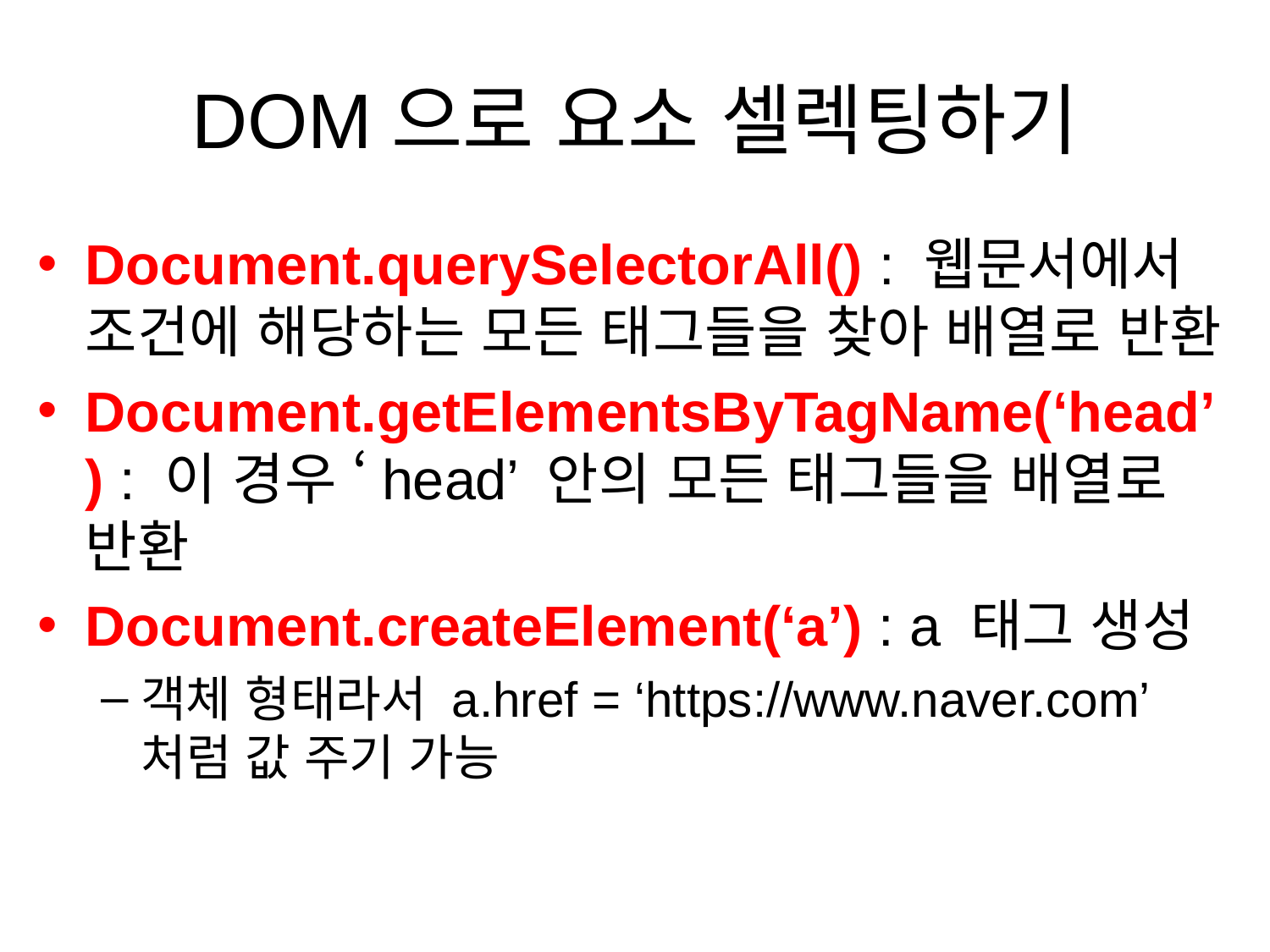

# DOM으로 요소 셀렉팅하기
Document.querySelectorAll() : 웹문서에서 조건에 해당하는 모든 태그들을 찾아 배열로 반환
Document.getElementsByTagName(‘head’) : 이 경우 ‘head’ 안의 모든 태그들을 배열로 반환
Document.createElement(‘a’) : a 태그 생성
객체 형태라서 a.href = ‘https://www.naver.com’처럼 값 주기 가능